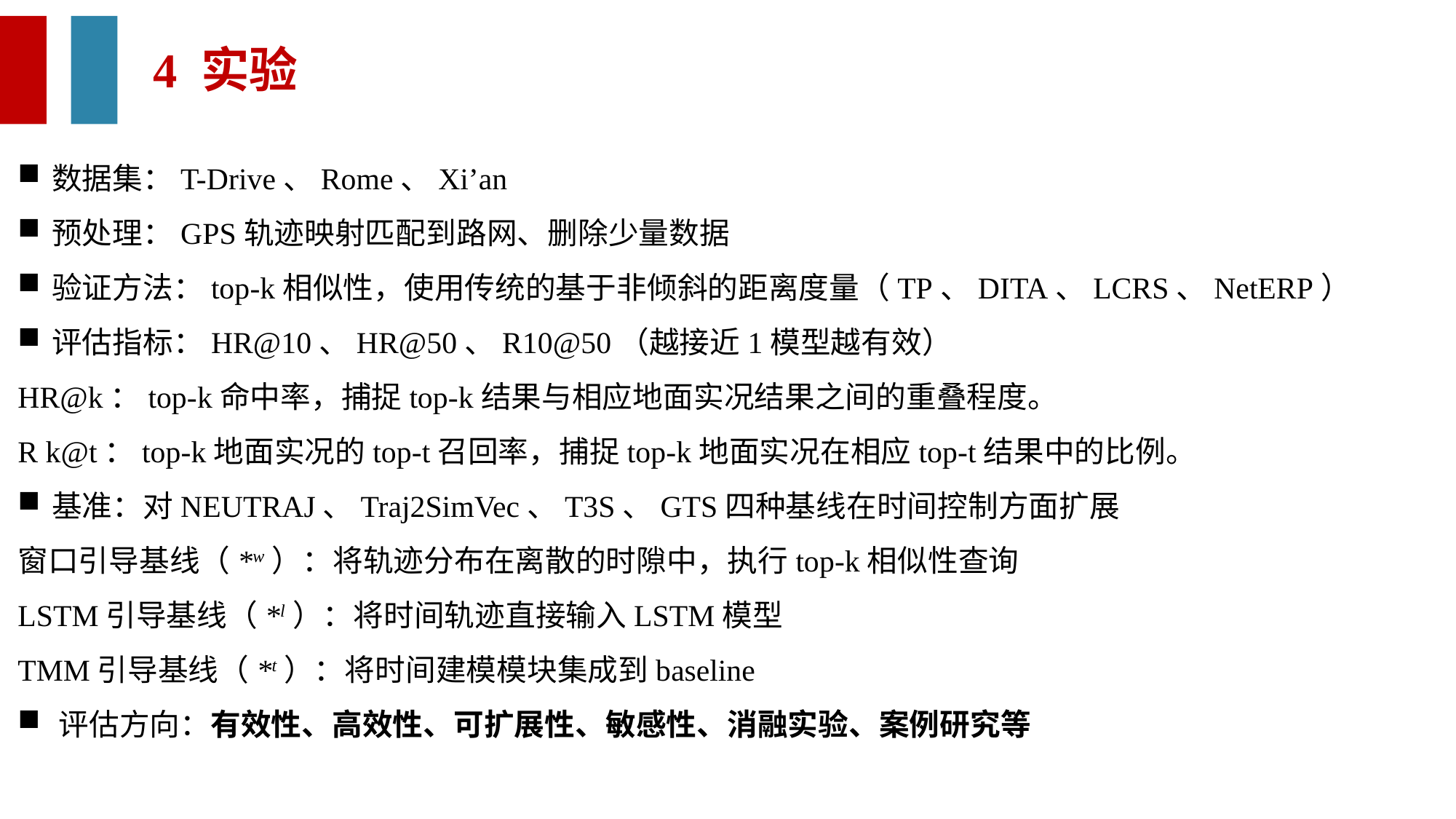

4 实验
数据集：T-Drive、Rome、Xi’an
预处理：GPS轨迹映射匹配到路网、删除少量数据
验证方法：top-k相似性，使用传统的基于非倾斜的距离度量（TP、DITA、LCRS、NetERP）
评估指标：HR@10、HR@50、R10@50（越接近1模型越有效）
HR@k：top-k命中率，捕捉top-k结果与相应地面实况结果之间的重叠程度。
R k@t：top-k地面实况的top-t召回率，捕捉top-k地面实况在相应top-t结果中的比例。
基准：对NEUTRAJ、Traj2SimVec、T3S、GTS四种基线在时间控制方面扩展
窗口引导基线（*w）：将轨迹分布在离散的时隙中，执行top-k相似性查询
LSTM引导基线（*l）：将时间轨迹直接输入LSTM模型
TMM引导基线（*t）：将时间建模模块集成到baseline
评估方向：有效性、高效性、可扩展性、敏感性、消融实验、案例研究等